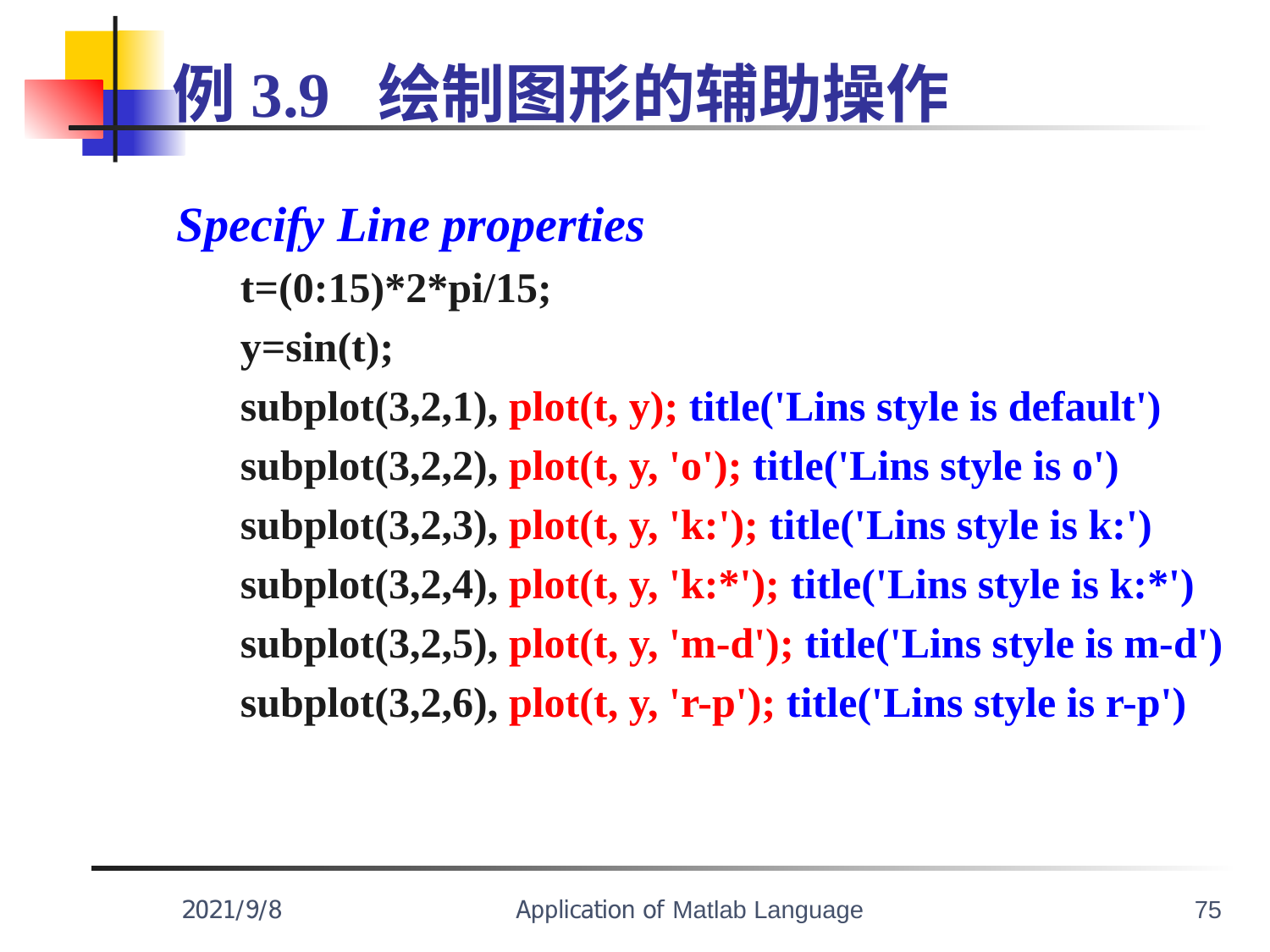

# 例3.9  绘制图形的辅助操作
Specify Line properties
t=(0:15)*2*pi/15;
y=sin(t);
subplot(3,2,1), plot(t, y); title('Lins style is default')
subplot(3,2,2), plot(t, y, 'o'); title('Lins style is o')
subplot(3,2,3), plot(t, y, 'k:'); title('Lins style is k:')
subplot(3,2,4), plot(t, y, 'k:*'); title('Lins style is k:*')
subplot(3,2,5), plot(t, y, 'm-d'); title('Lins style is m-d')
subplot(3,2,6), plot(t, y, 'r-p'); title('Lins style is r-p')

 2021/9/8
Application of Matlab Language
75